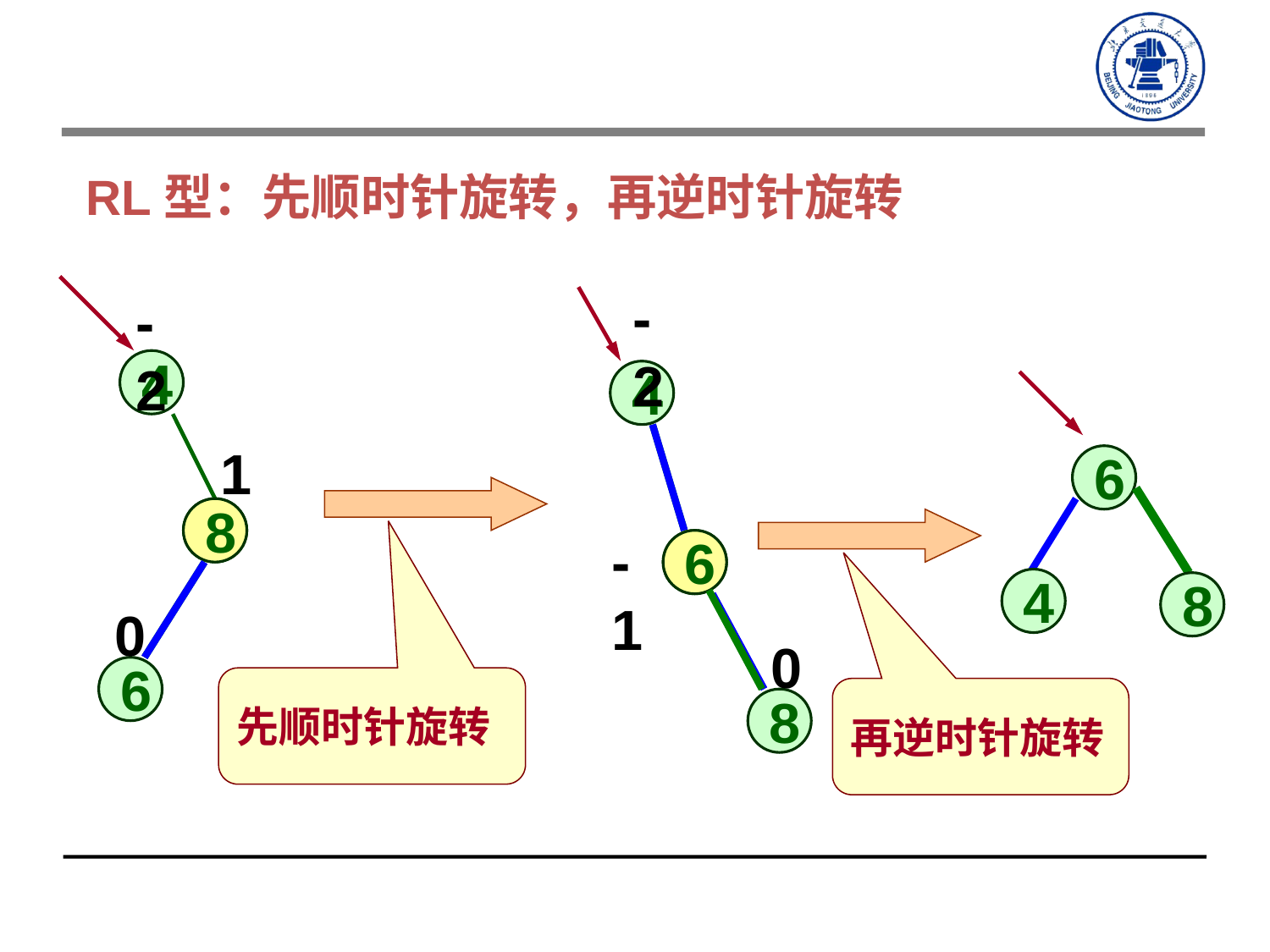

RL型：先顺时针旋转，再逆时针旋转

-2
-2

4
4

1
6

8
8

-1
6
6

4
8

0

0
6
先顺时针旋转
再逆时针旋转
8